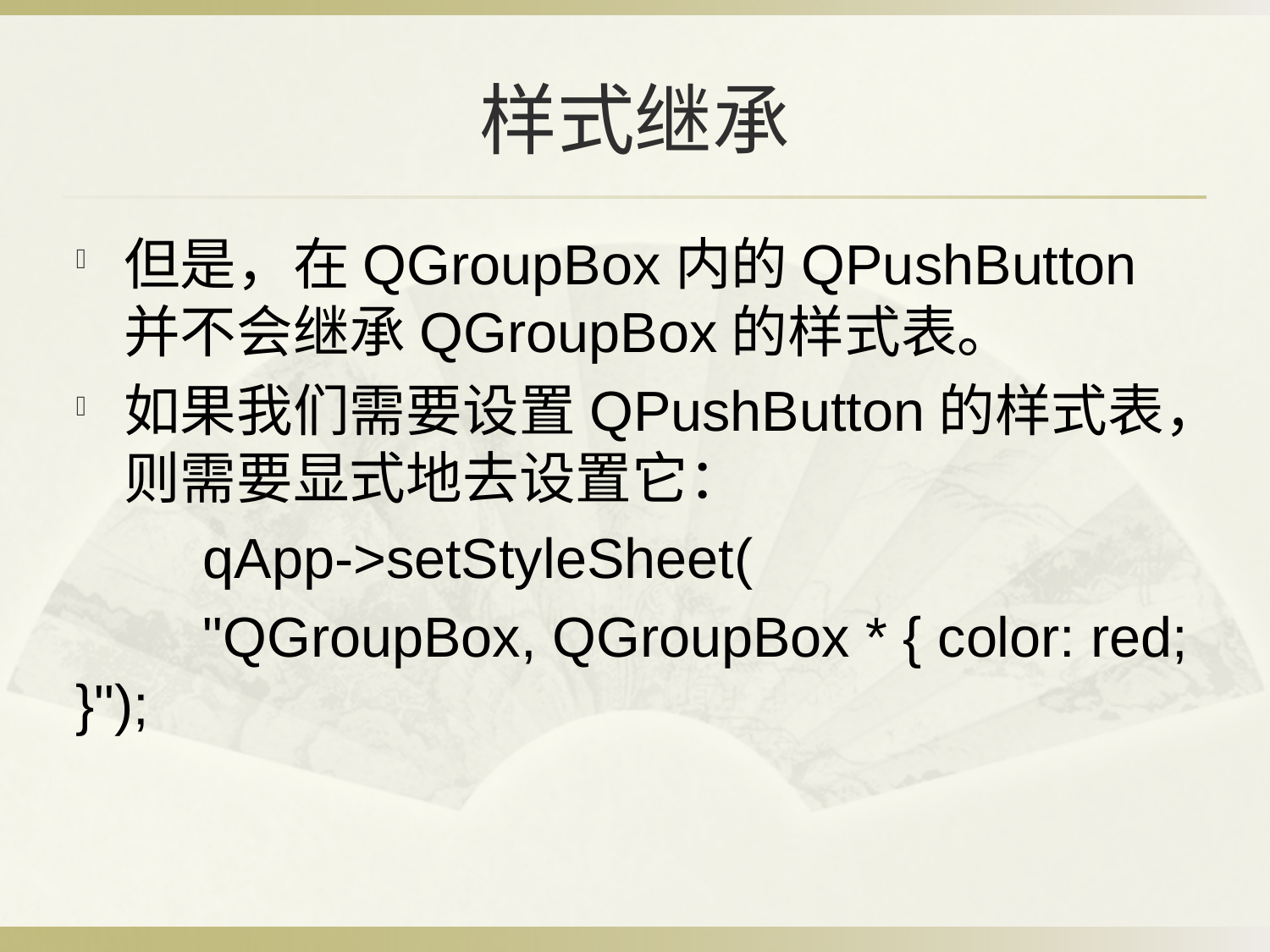

# 样式继承
但是，在QGroupBox内的QPushButton并不会继承QGroupBox的样式表。
如果我们需要设置QPushButton的样式表，则需要显式地去设置它：
	qApp->setStyleSheet(
	"QGroupBox, QGroupBox * { color: red; }");